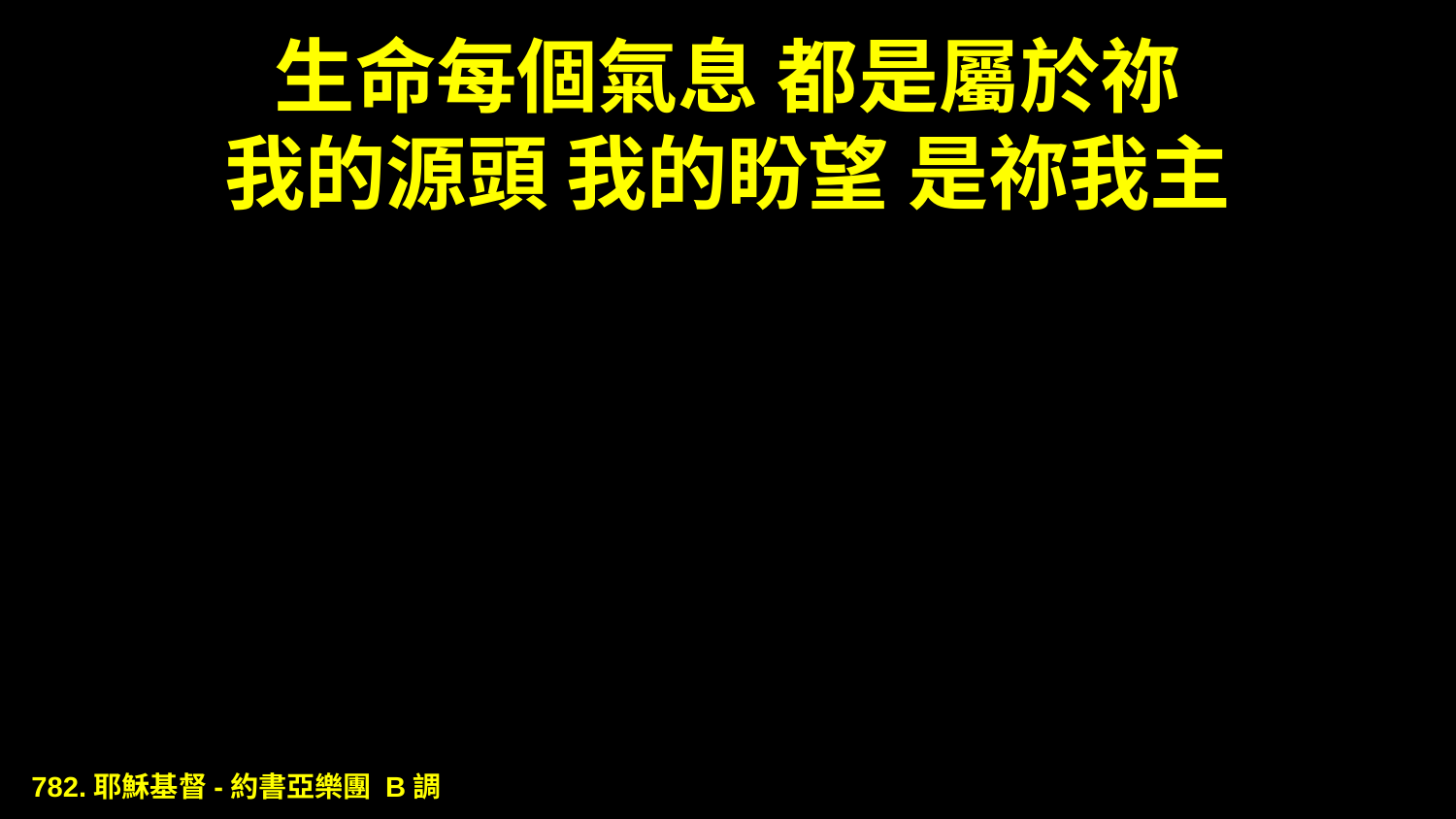

# 生命每個氣息 都是屬於祢 我的源頭 我的盼望 是祢我主
782.耶穌基督-約書亞樂團 B調